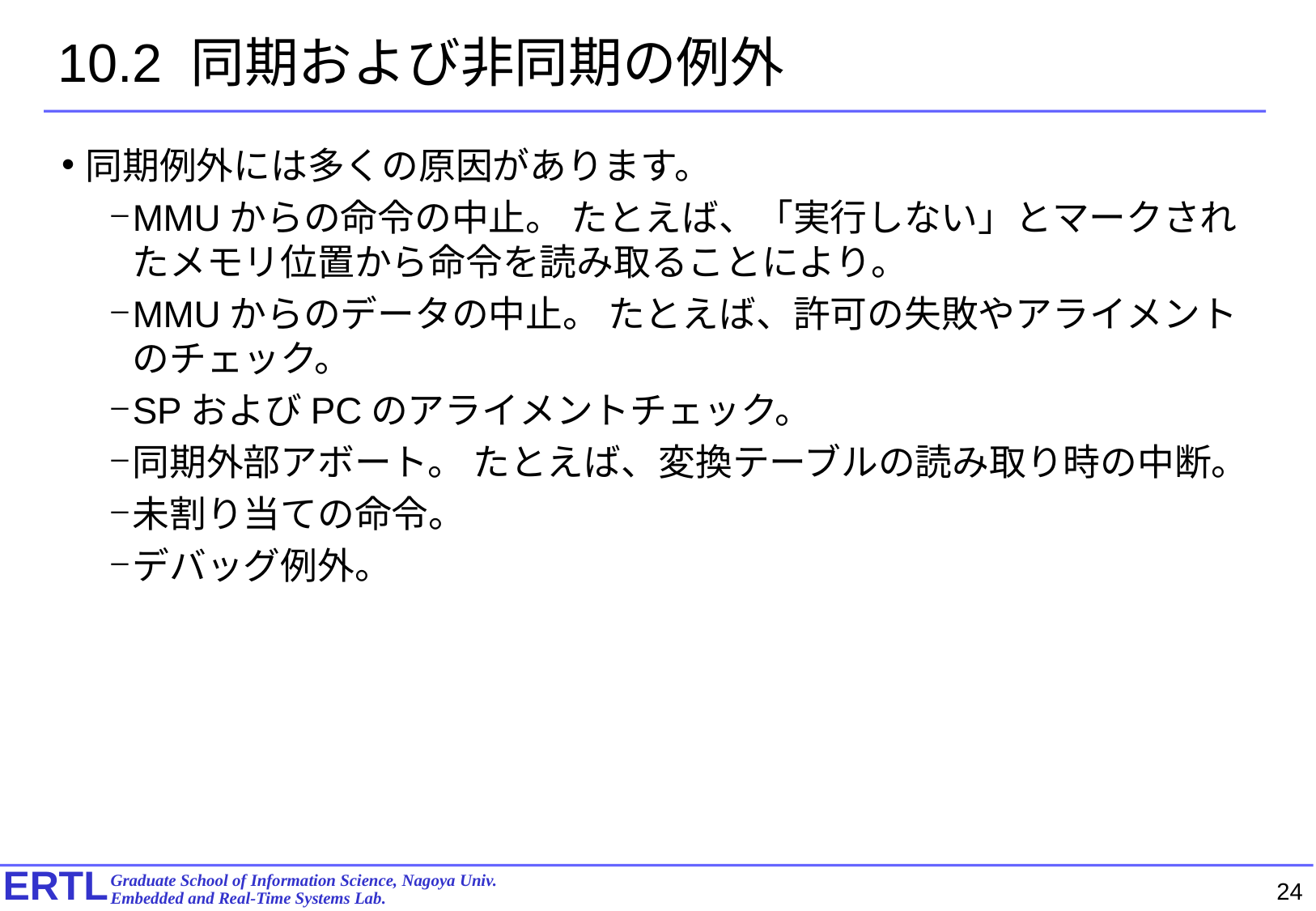

# 10.2 同期および非同期の例外
同期例外には多くの原因があります。
MMUからの命令の中止。 たとえば、「実行しない」とマークされたメモリ位置から命令を読み取ることにより。
MMUからのデータの中止。 たとえば、許可の失敗やアライメントのチェック。
SPおよびPCのアライメントチェック。
同期外部アボート。 たとえば、変換テーブルの読み取り時の中断。
未割り当ての命令。
デバッグ例外。
24